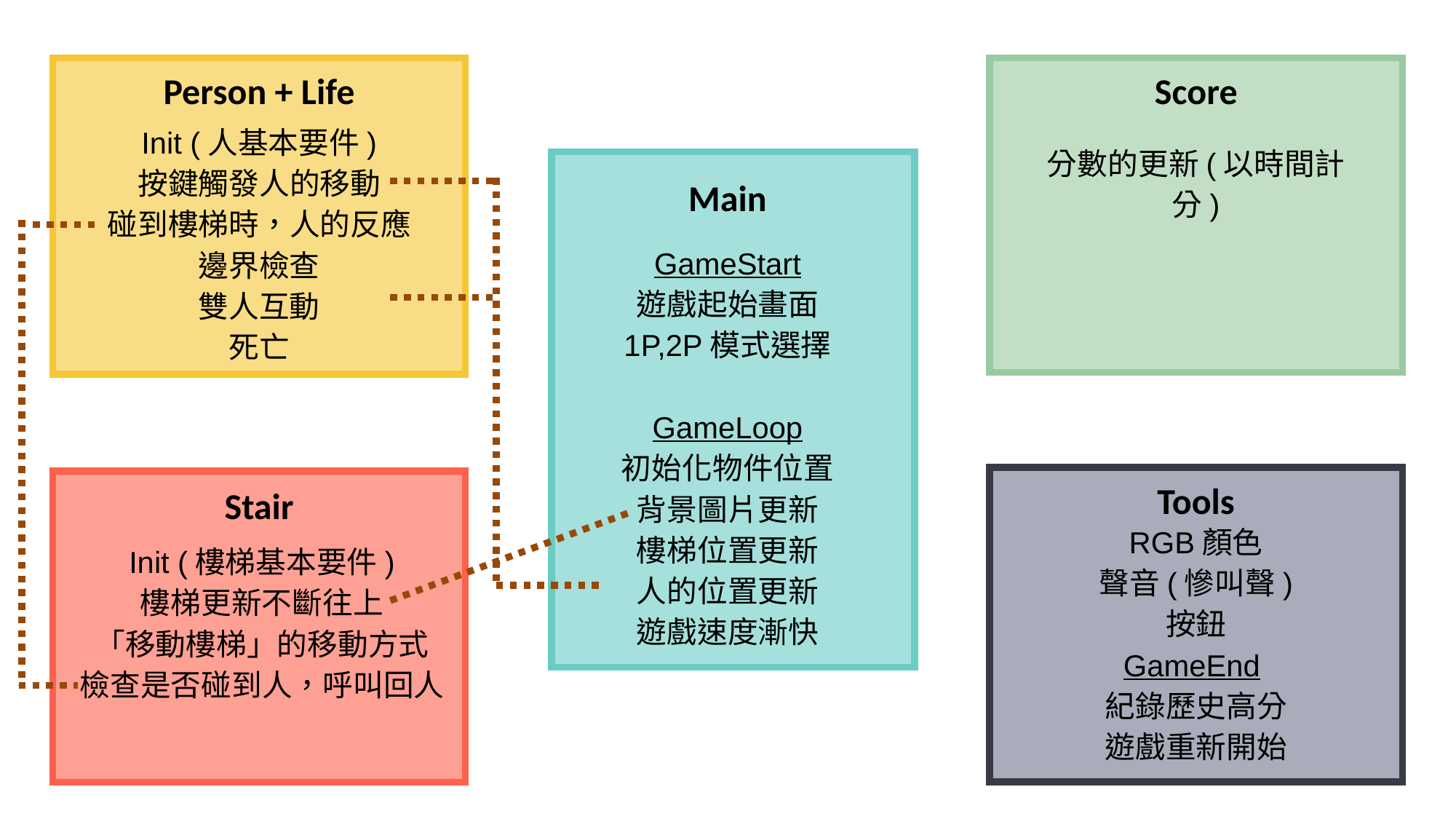

Person + Life
Init (人基本要件)
按鍵觸發人的移動
碰到樓梯時，人的反應
邊界檢查
雙人互動
死亡

Score
分數的更新(以時間計分)

Main
GameStart
遊戲起始畫面
1P,2P模式選擇

GameLoop
初始化物件位置
背景圖片更新
樓梯位置更新
人的位置更新
遊戲速度漸快

Tools
RGB顏色
聲音(慘叫聲)
按鈕
GameEnd
紀錄歷史高分
遊戲重新開始

Stair
Init (樓梯基本要件)
樓梯更新不斷往上
「移動樓梯」的移動方式
檢查是否碰到人，呼叫回人